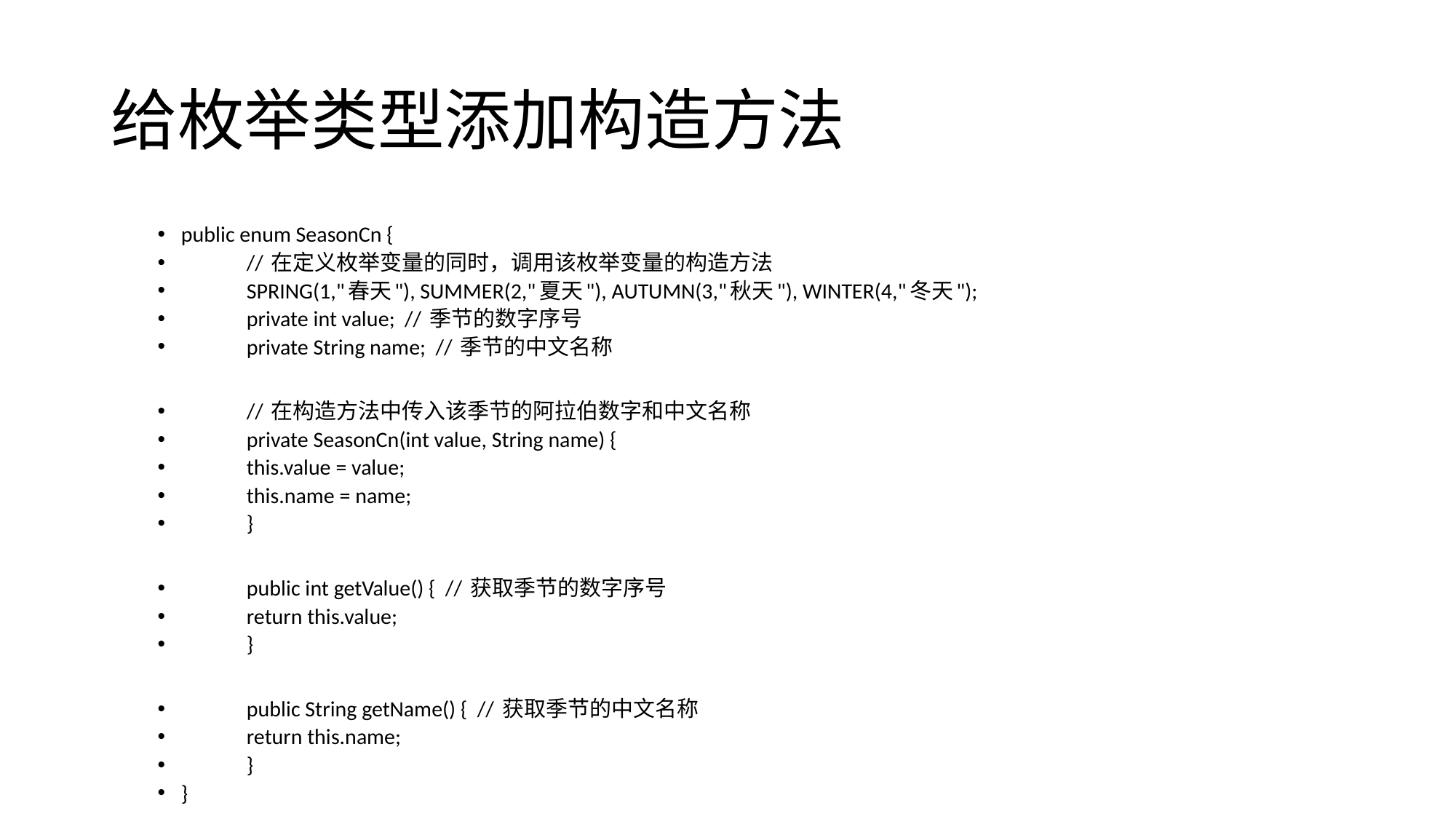

# 给枚举类型添加构造方法
public enum SeasonCn {
	// 在定义枚举变量的同时，调用该枚举变量的构造方法
	SPRING(1,"春天"), SUMMER(2,"夏天"), AUTUMN(3,"秋天"), WINTER(4,"冬天");
	private int value;  // 季节的数字序号
	private String name;  // 季节的中文名称

	// 在构造方法中传入该季节的阿拉伯数字和中文名称
	private SeasonCn(int value, String name) {
		this.value = value;
		this.name = name;
	}

	public int getValue() {  // 获取季节的数字序号
		return this.value;
	}

	public String getName() {  // 获取季节的中文名称
		return this.name;
	}
}